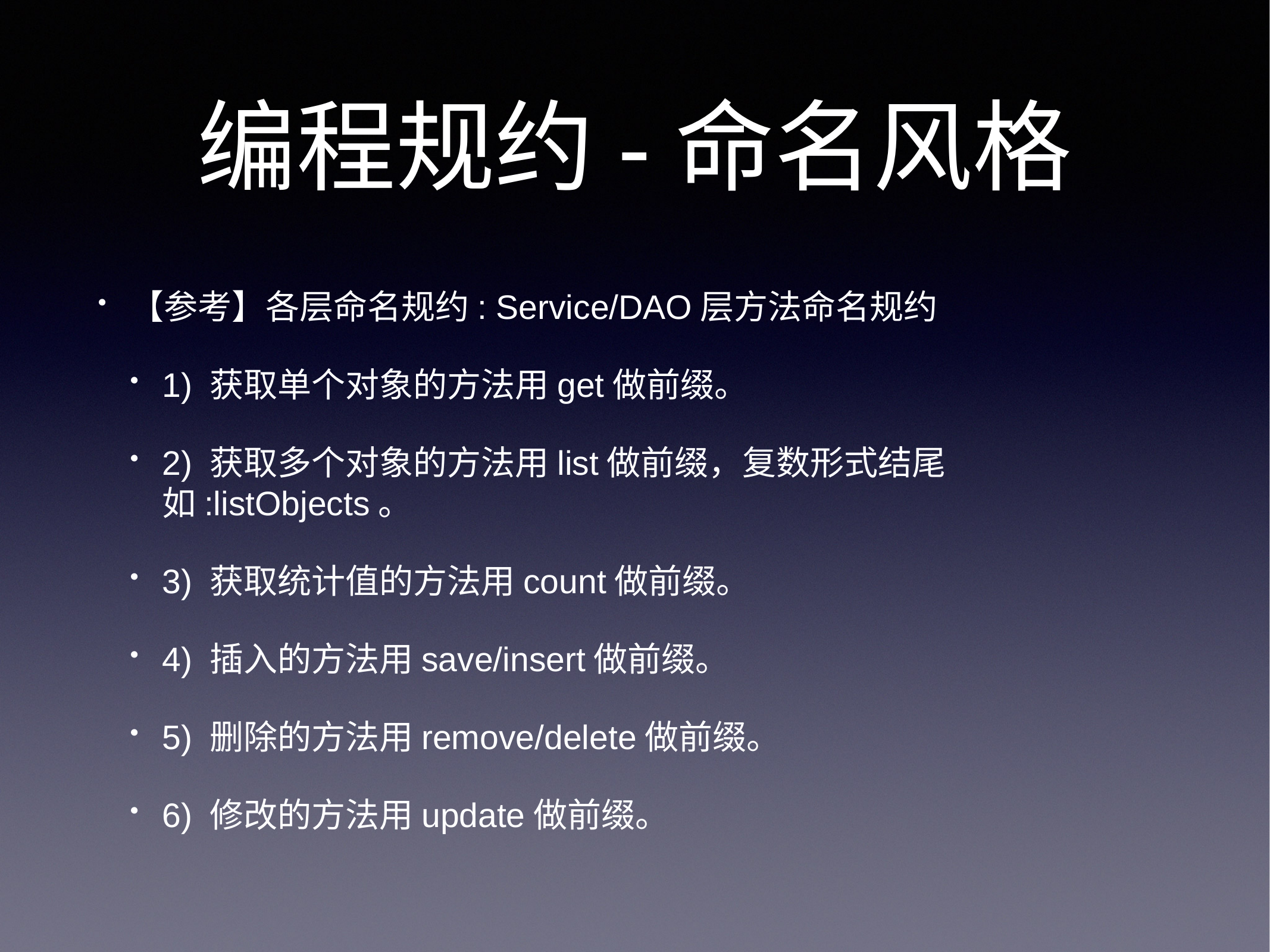

# 编程规约-命名风格
【参考】各层命名规约: Service/DAO层方法命名规约
1) 获取单个对象的方法用get做前缀。
2) 获取多个对象的方法用list做前缀，复数形式结尾如:listObjects。
3) 获取统计值的方法用count做前缀。
4) 插入的方法用save/insert做前缀。
5) 删除的方法用remove/delete做前缀。
6) 修改的方法用update做前缀。